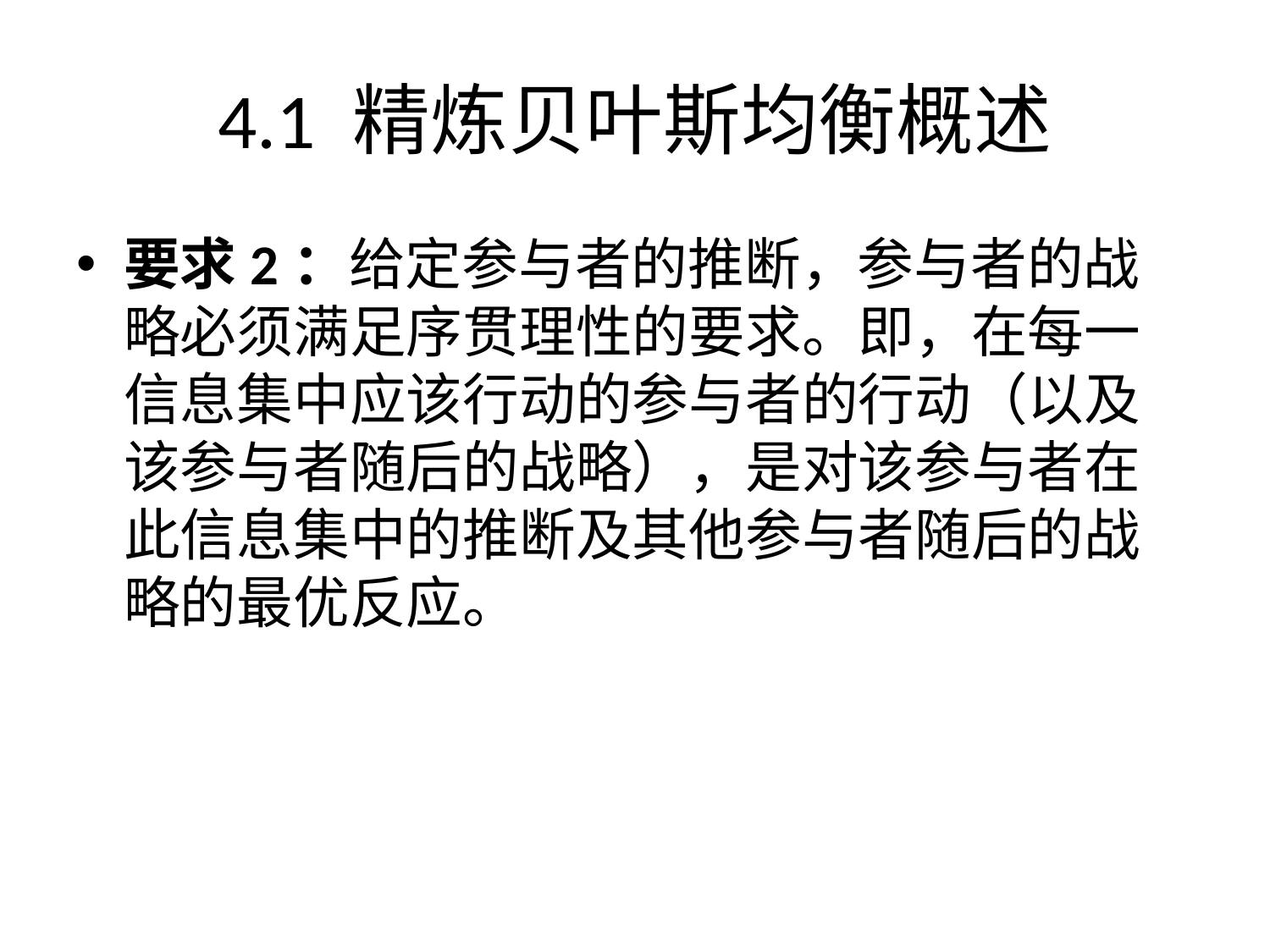

4.1 精炼贝叶斯均衡概述
要求2：给定参与者的推断，参与者的战略必须满足序贯理性的要求。即，在每一信息集中应该行动的参与者的行动（以及该参与者随后的战略），是对该参与者在此信息集中的推断及其他参与者随后的战略的最优反应。